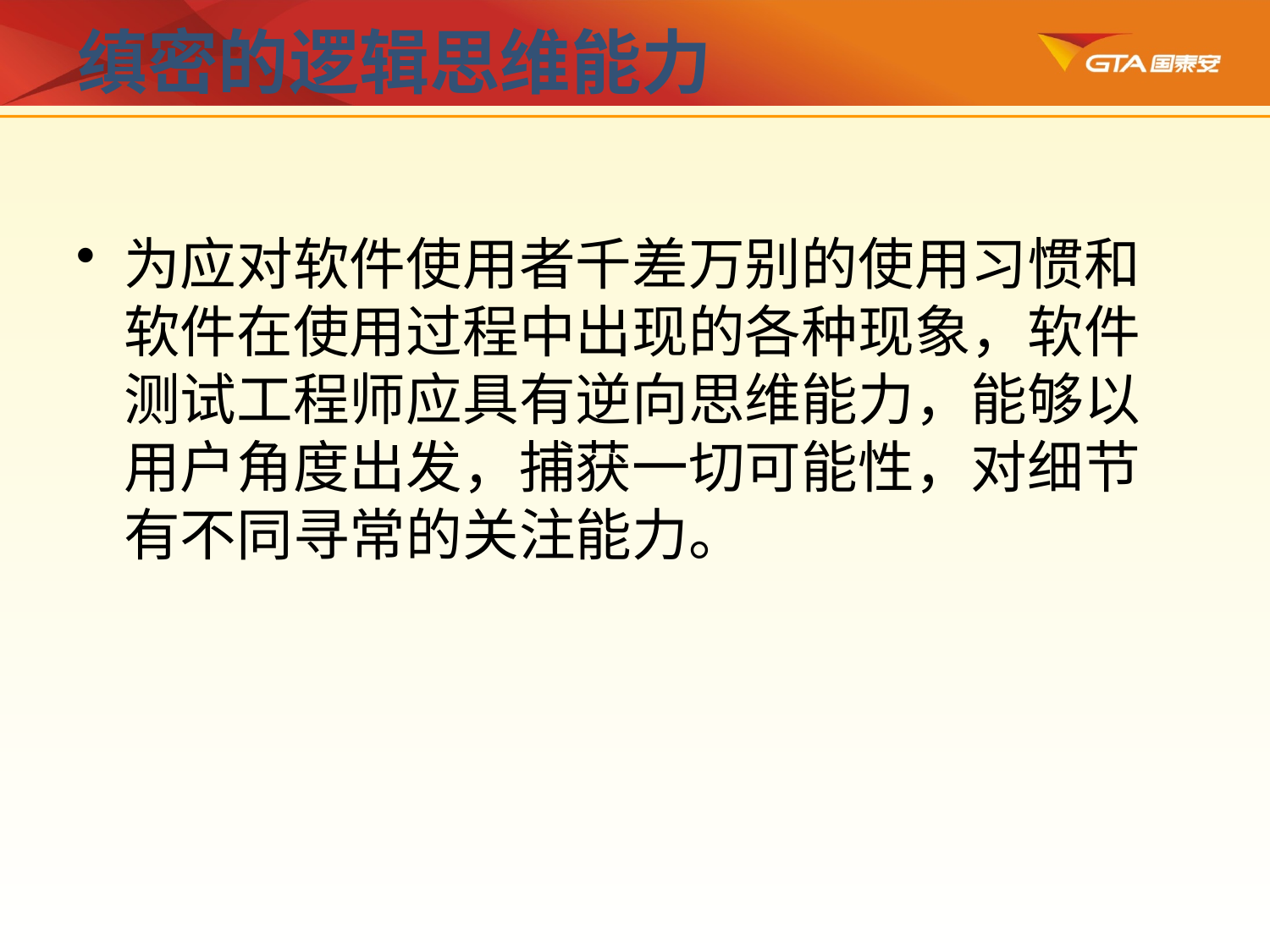

# 缜密的逻辑思维能力
为应对软件使用者千差万别的使用习惯和软件在使用过程中出现的各种现象，软件测试工程师应具有逆向思维能力，能够以用户角度出发，捕获一切可能性，对细节有不同寻常的关注能力。